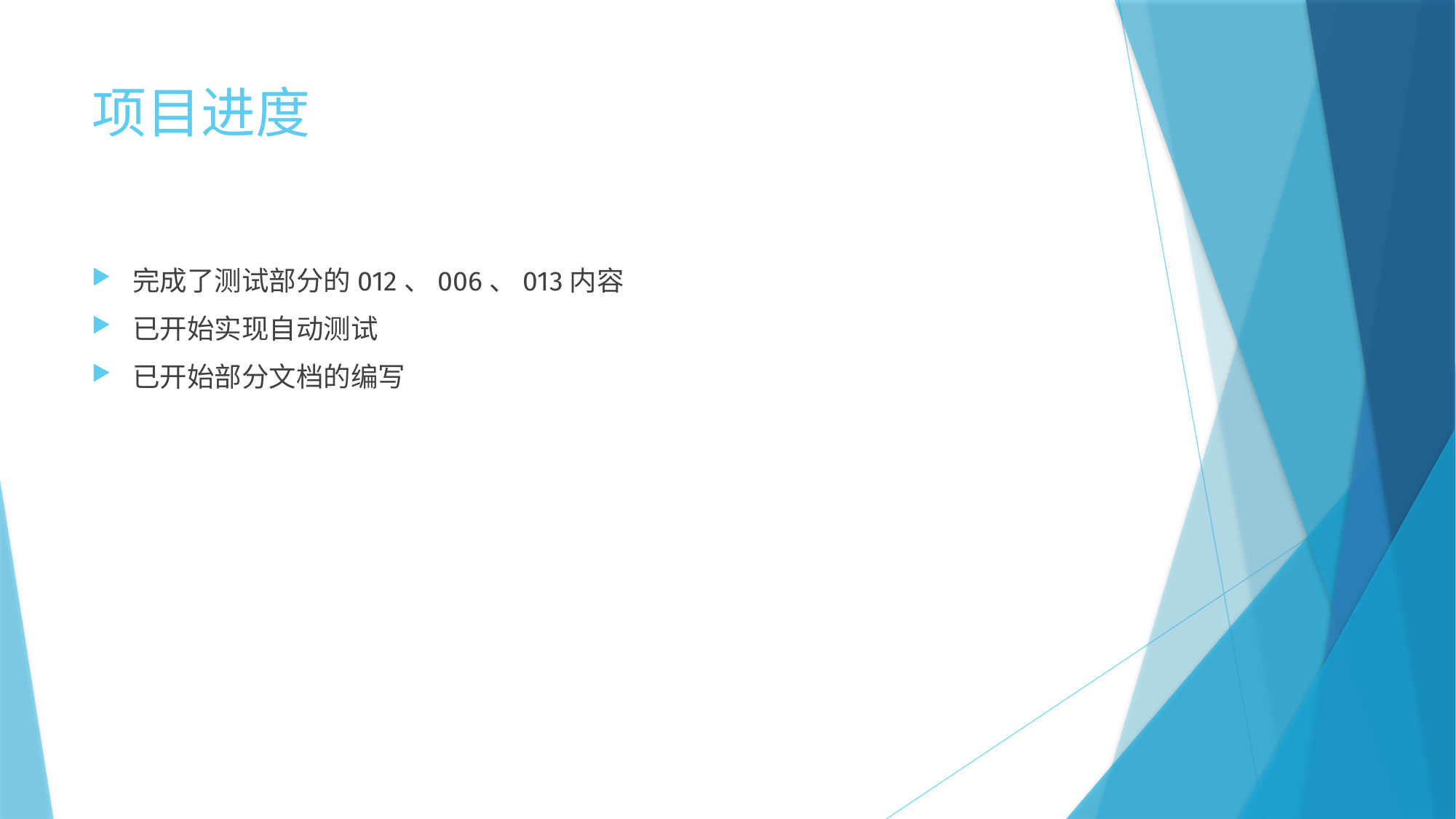

# 项目进度
完成了测试部分的012、006、013内容
已开始实现自动测试
已开始部分文档的编写